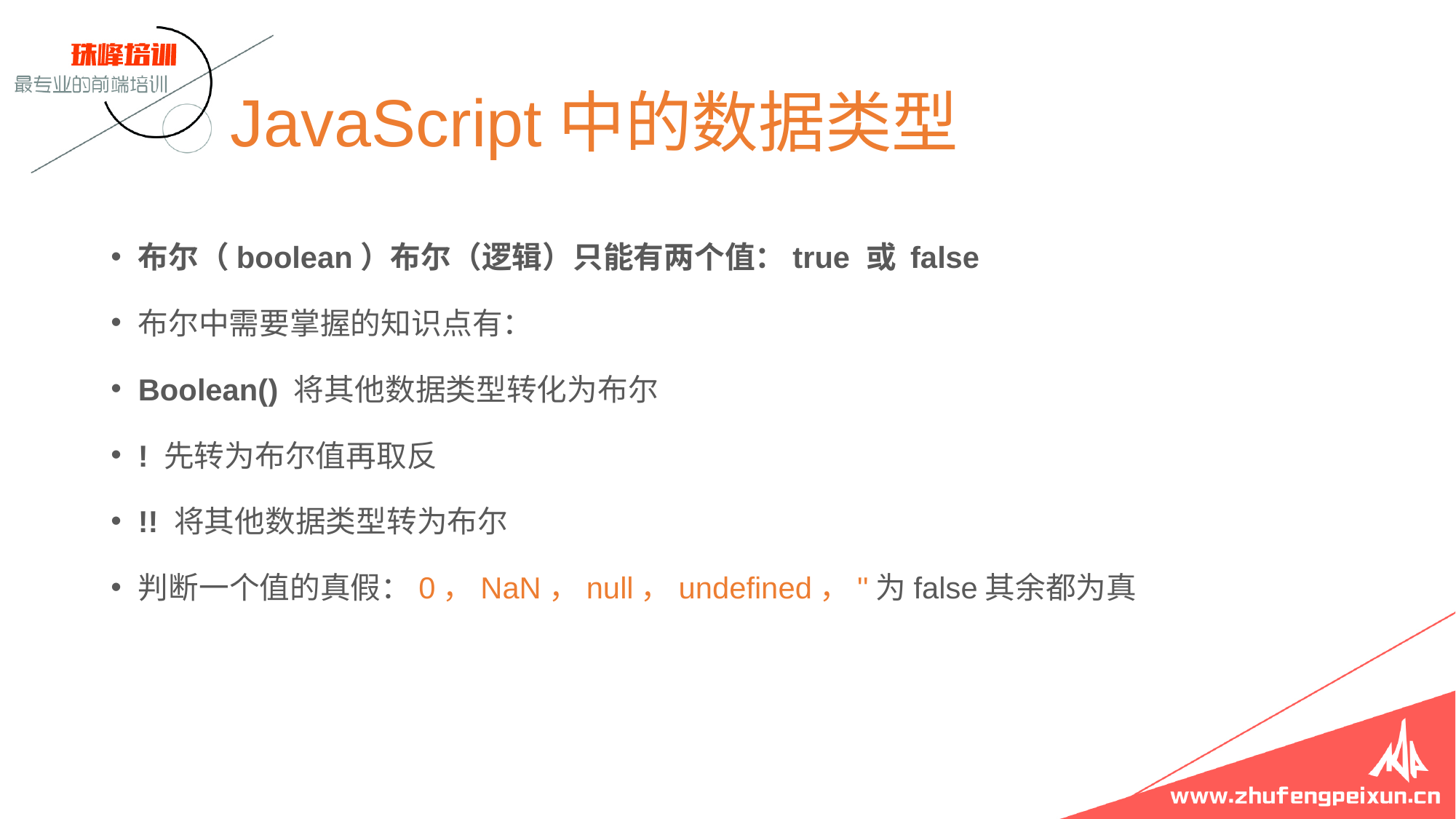

# JavaScript中的数据类型
布尔（boolean）布尔（逻辑）只能有两个值：true 或 false
布尔中需要掌握的知识点有：
Boolean() 将其他数据类型转化为布尔
! 先转为布尔值再取反
!! 将其他数据类型转为布尔
判断一个值的真假：0，NaN，null，undefined，''为false其余都为真